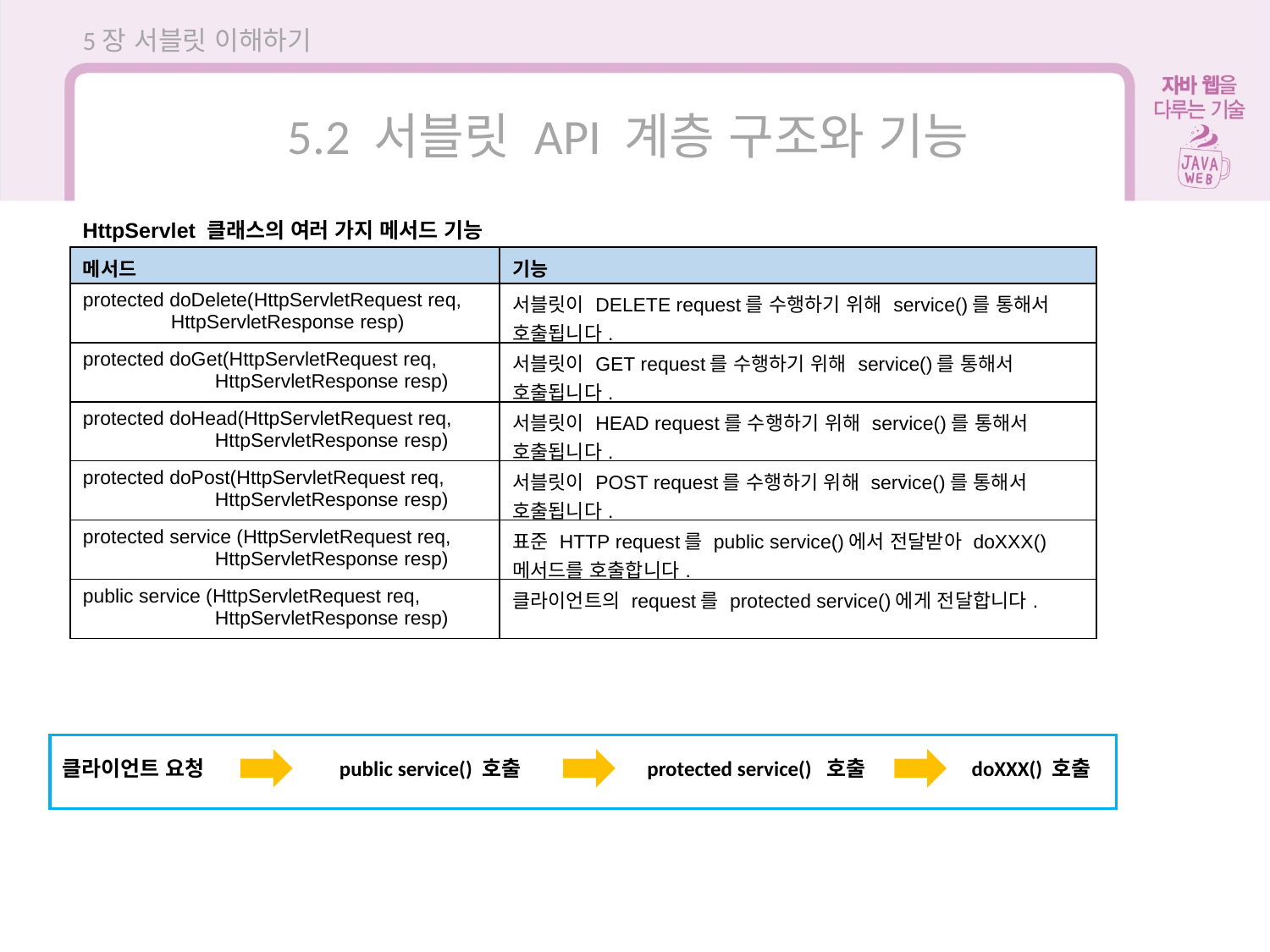

5장 서블릿 이해하기
5.2 서블릿 API 계층 구조와 기능
HttpServlet 클래스의 여러 가지 메서드 기능
| 메서드 | 기능 |
| --- | --- |
| protected doDelete(HttpServletRequest req, HttpServletResponse resp) | 서블릿이 DELETE request를 수행하기 위해 service()를 통해서 호출됩니다. |
| protected doGet(HttpServletRequest req, HttpServletResponse resp) | 서블릿이 GET request를 수행하기 위해 service()를 통해서 호출됩니다. |
| protected doHead(HttpServletRequest req, HttpServletResponse resp) | 서블릿이 HEAD request를 수행하기 위해 service()를 통해서 호출됩니다. |
| protected doPost(HttpServletRequest req, HttpServletResponse resp) | 서블릿이 POST request를 수행하기 위해 service()를 통해서 호출됩니다. |
| protected service (HttpServletRequest req, HttpServletResponse resp) | 표준 HTTP request를 public service()에서 전달받아 doXXX() 메서드를 호출합니다. |
| public service (HttpServletRequest req, HttpServletResponse resp) | 클라이언트의 request를 protected service()에게 전달합니다. |

doXXX() 호출
protected service()  호출
public service() 호출
클라이언트 요청